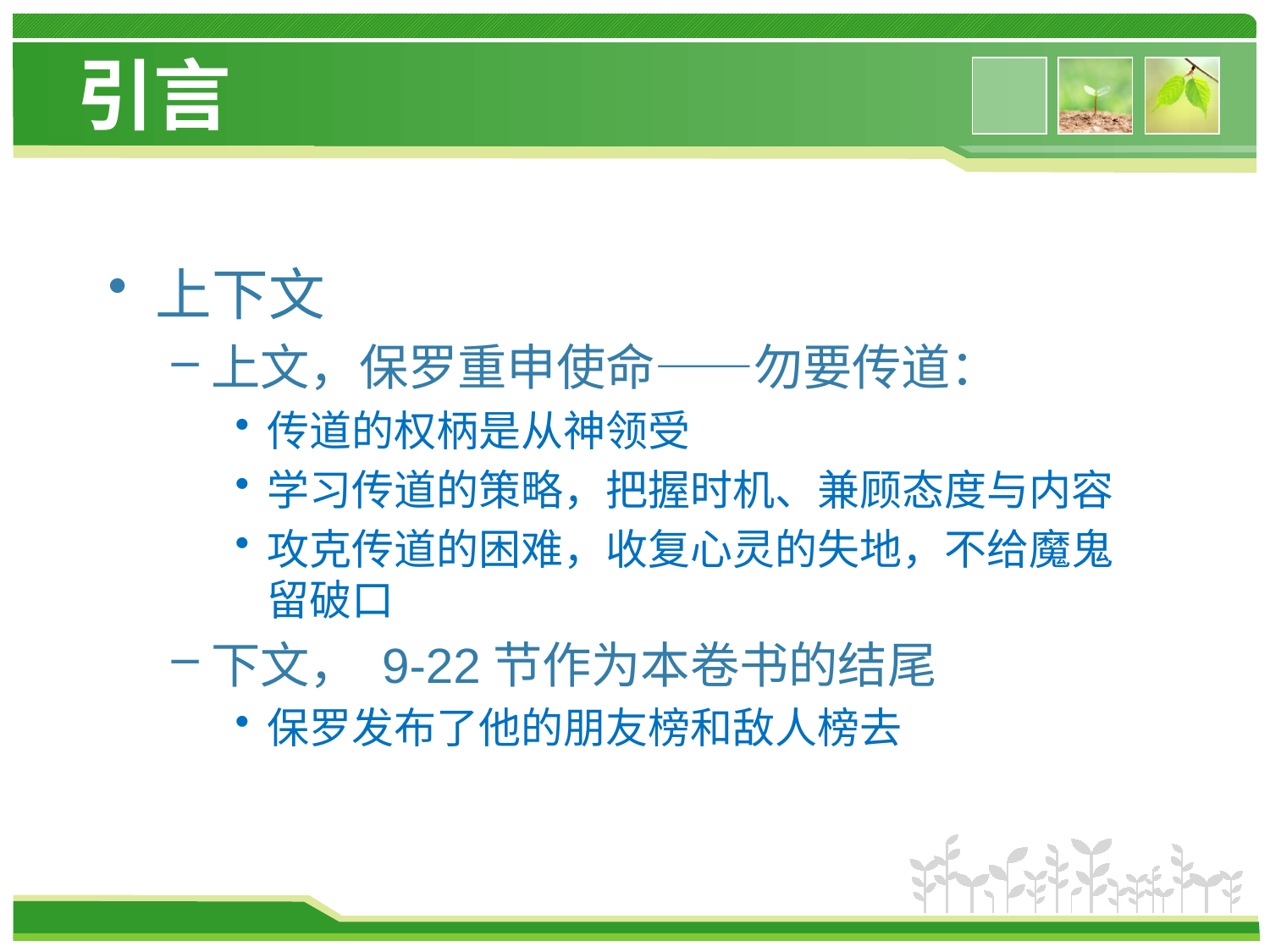

# 引言
上下文
上文，保罗重申使命——勿要传道：
传道的权柄是从神领受
学习传道的策略，把握时机、兼顾态度与内容
攻克传道的困难，收复心灵的失地，不给魔鬼留破口
下文， 9-22节作为本卷书的结尾
保罗发布了他的朋友榜和敌人榜去